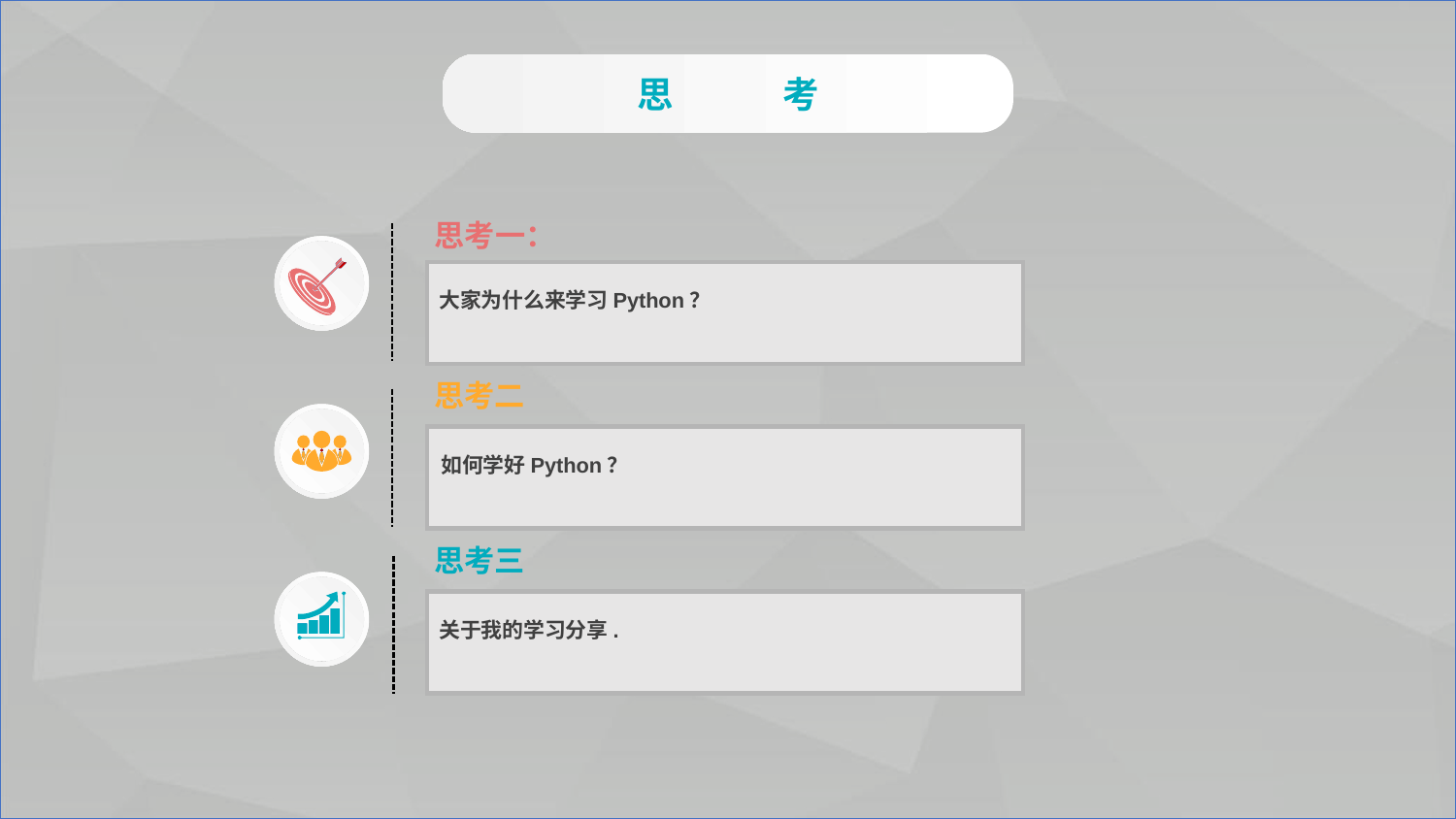

思	考
思考一：

大家为什么来学习Python？
思考二

如何学好Python？
思考三

关于我的学习分享.